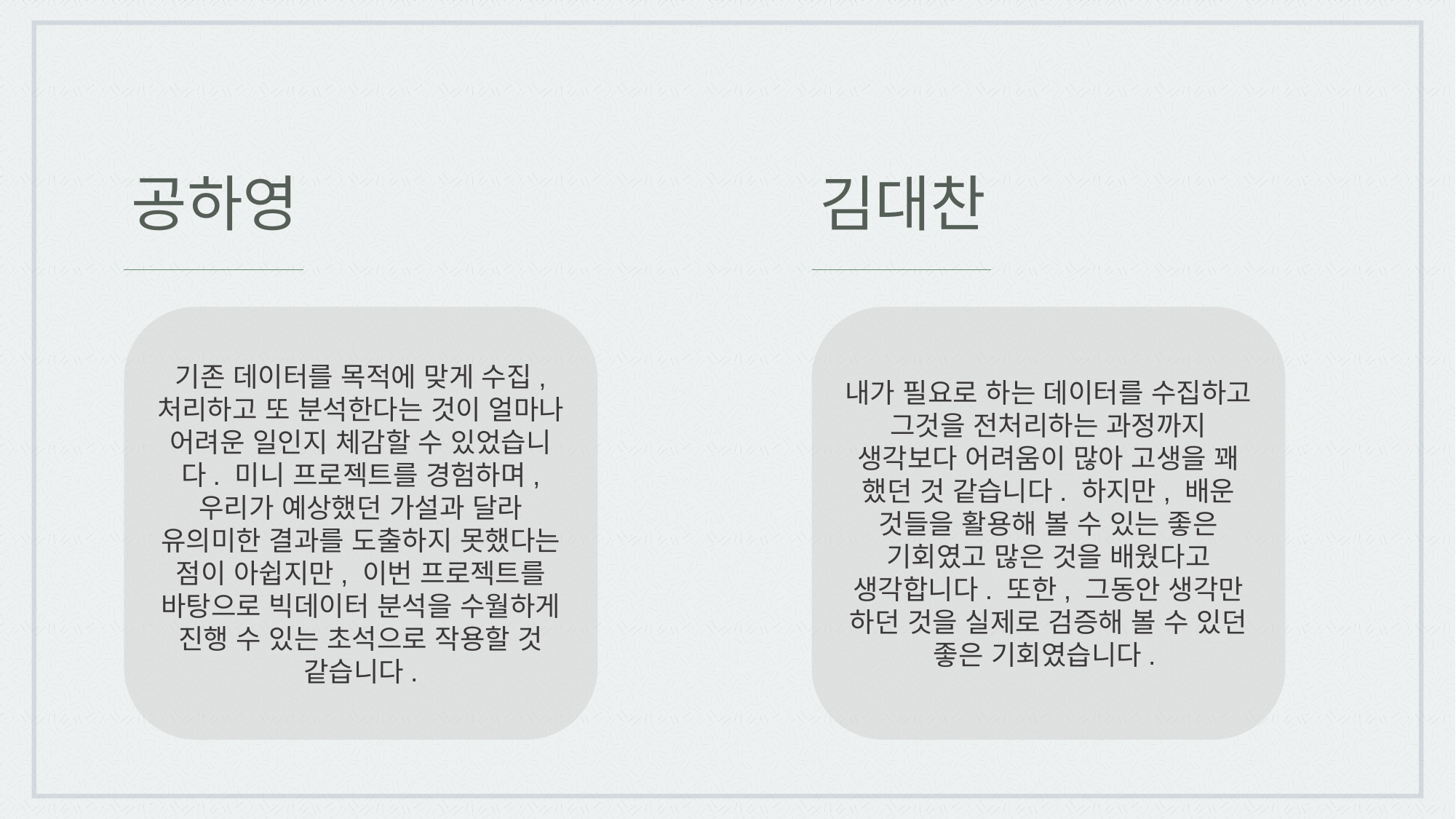

공하영
김대찬
기존 데이터를 목적에 맞게 수집, 처리하고 또 분석한다는 것이 얼마나 어려운 일인지 체감할 수 있었습니다. 미니 프로젝트를 경험하며, 우리가 예상했던 가설과 달라 유의미한 결과를 도출하지 못했다는 점이 아쉽지만, 이번 프로젝트를 바탕으로 빅데이터 분석을 수월하게 진행 수 있는 초석으로 작용할 것 같습니다.
내가 필요로 하는 데이터를 수집하고 그것을 전처리하는 과정까지 생각보다 어려움이 많아 고생을 꽤 했던 것 같습니다. 하지만, 배운 것들을 활용해 볼 수 있는 좋은 기회였고 많은 것을 배웠다고 생각합니다. 또한, 그동안 생각만 하던 것을 실제로 검증해 볼 수 있던 좋은 기회였습니다.